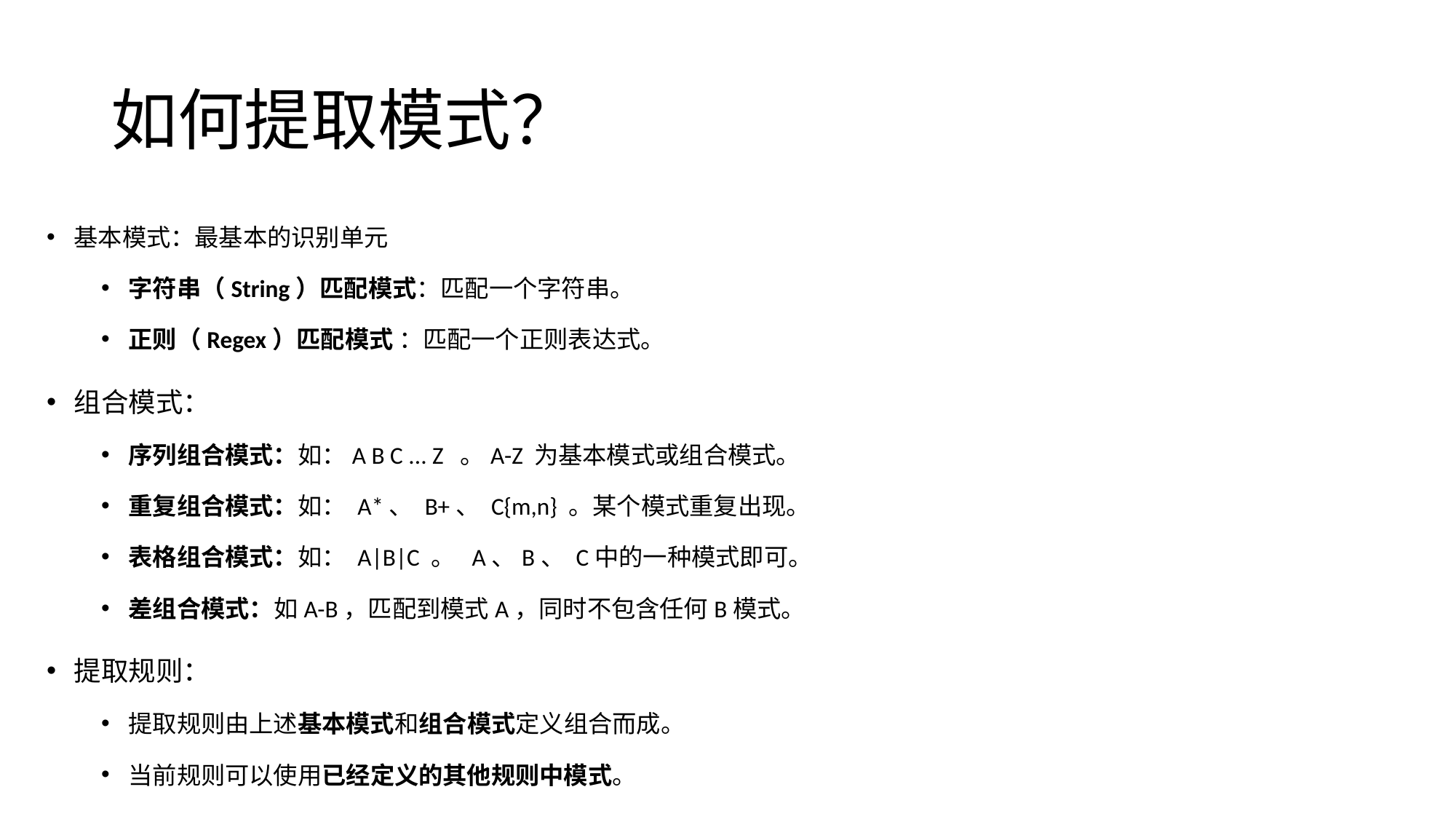

# 如何提取模式？
基本模式：最基本的识别单元
字符串（String）匹配模式：匹配一个字符串。
正则（Regex）匹配模式 ：匹配一个正则表达式。
组合模式：
序列组合模式：如：A B C ... Z  。A-Z 为基本模式或组合模式。
重复组合模式：如： A*、 B+、 C{m,n} 。某个模式重复出现。
表格组合模式：如： A|B|C 。  A、B、 C中的一种模式即可。
差组合模式：如A-B，匹配到模式A，同时不包含任何B模式。
提取规则：
提取规则由上述基本模式和组合模式定义组合而成。
当前规则可以使用已经定义的其他规则中模式。